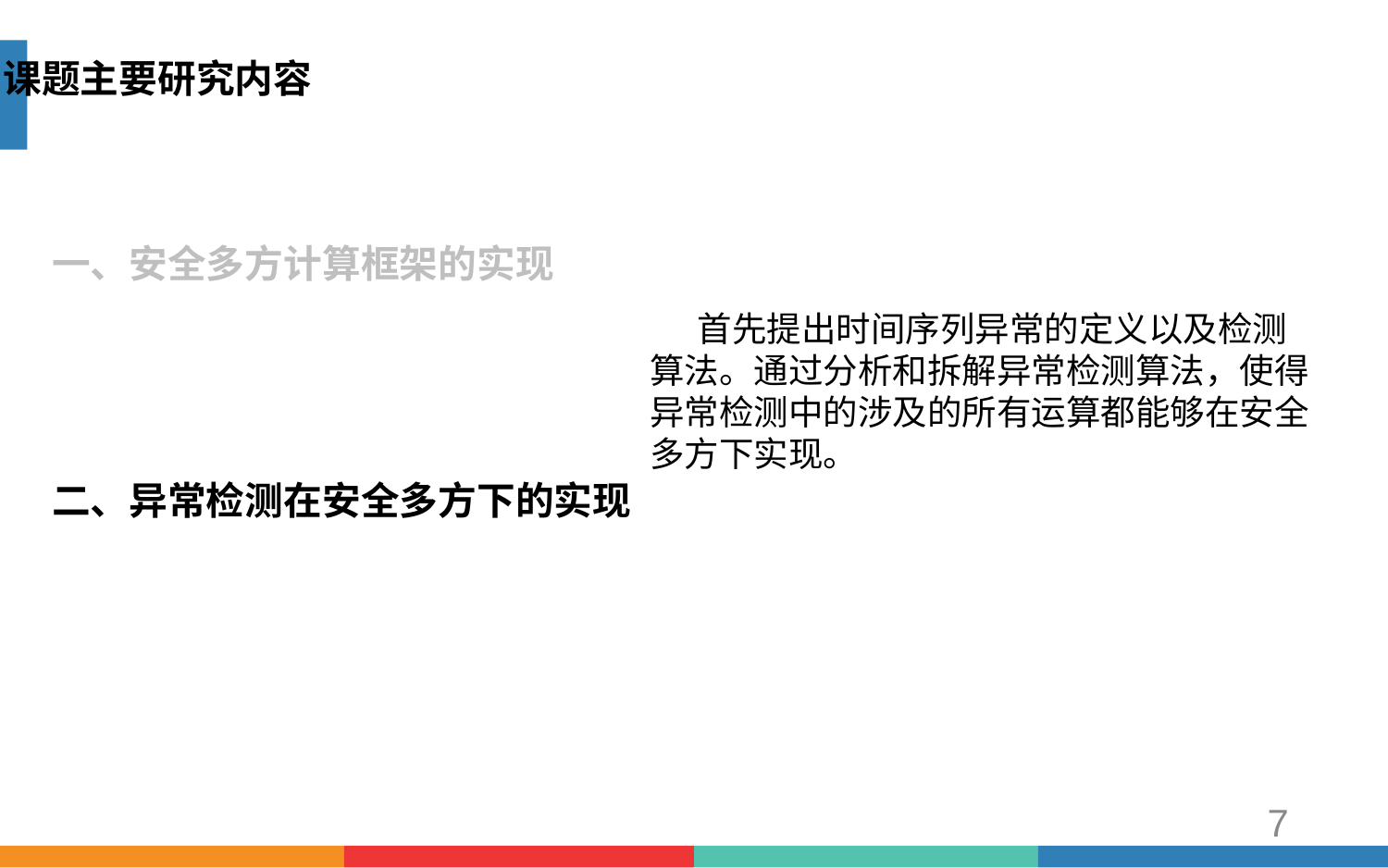

课题主要研究内容
一、安全多方计算框架的实现

二、异常检测在安全多方下的实现

     首先提出时间序列异常的定义以及检测算法。通过分析和拆解异常检测算法，使得异常检测中的涉及的所有运算都能够在安全多方下实现。

7